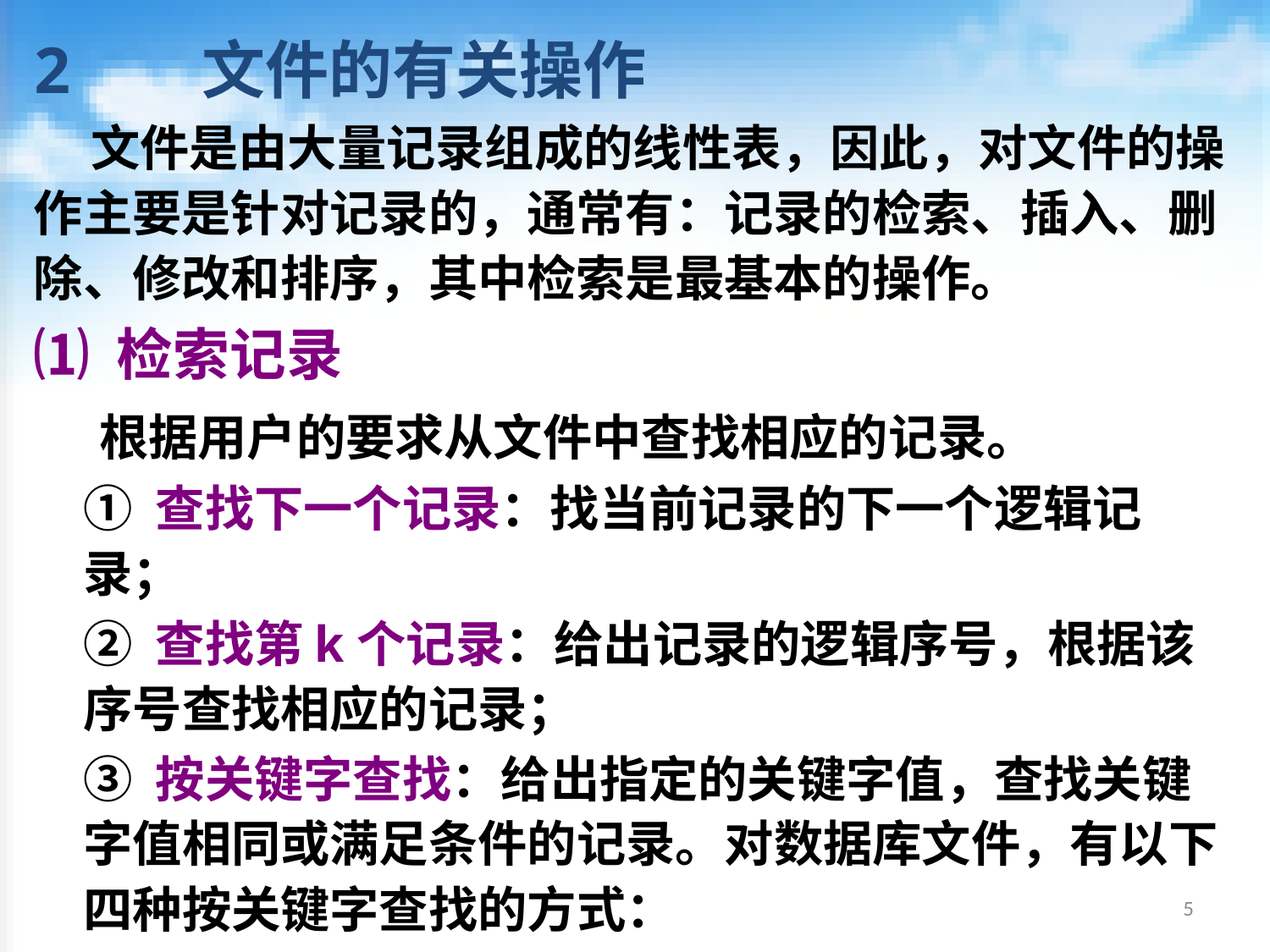

2   文件的有关操作
    文件是由大量记录组成的线性表，因此，对文件的操作主要是针对记录的，通常有：记录的检索、插入、删除、修改和排序，其中检索是最基本的操作。
⑴ 检索记录
    根据用户的要求从文件中查找相应的记录。
① 查找下一个记录：找当前记录的下一个逻辑记录；
② 查找第k个记录：给出记录的逻辑序号，根据该序号查找相应的记录；
③ 按关键字查找：给出指定的关键字值，查找关键字值相同或满足条件的记录。对数据库文件，有以下四种按关键字查找的方式：
5